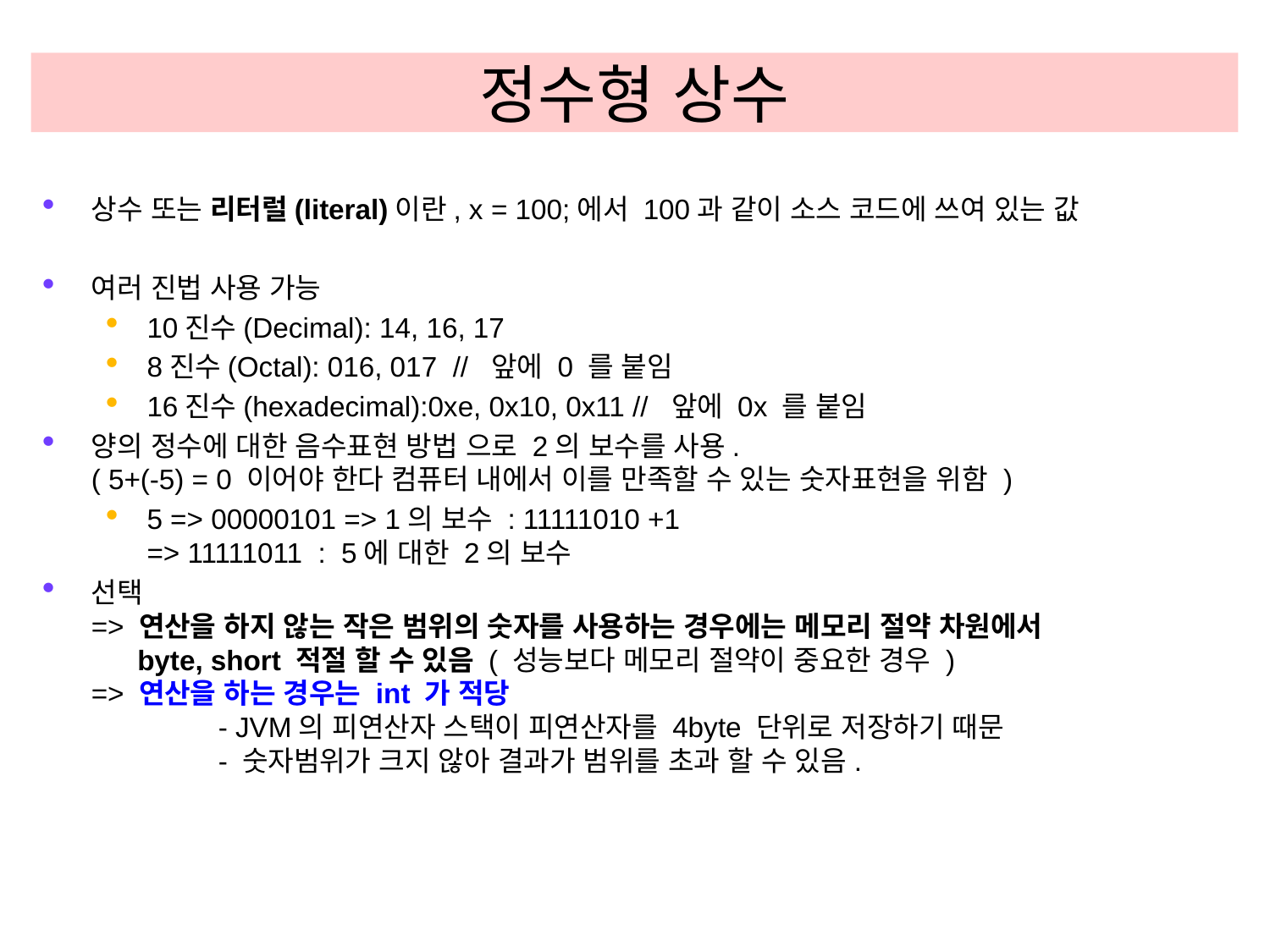

# 정수형 상수
상수 또는 리터럴(literal)이란, x = 100;에서 100과 같이 소스 코드에 쓰여 있는 값

여러 진법 사용 가능
10진수(Decimal): 14, 16, 17
8진수(Octal): 016, 017  //  앞에 0 를 붙임
16진수(hexadecimal):0xe, 0x10, 0x11 //  앞에 0x 를 붙임
양의 정수에 대한 음수표현 방법 으로 2의 보수를 사용.
( 5+(-5) = 0 이어야 한다 컴퓨터 내에서 이를 만족할 수 있는 숫자표현을 위함 )
5 => 00000101 => 1의 보수 : 11111010 +1
=> 11111011  :  5에 대한 2의 보수
선택
=> 연산을 하지 않는 작은 범위의 숫자를 사용하는 경우에는 메모리 절약 차원에서
     byte, short 적절 할 수 있음 ( 성능보다 메모리 절약이 중요한 경우 )
=> 연산을 하는 경우는 int 가 적당
     	- JVM의 피연산자 스택이 피연산자를 4byte 단위로 저장하기 때문
	- 숫자범위가 크지 않아 결과가 범위를 초과 할 수 있음.